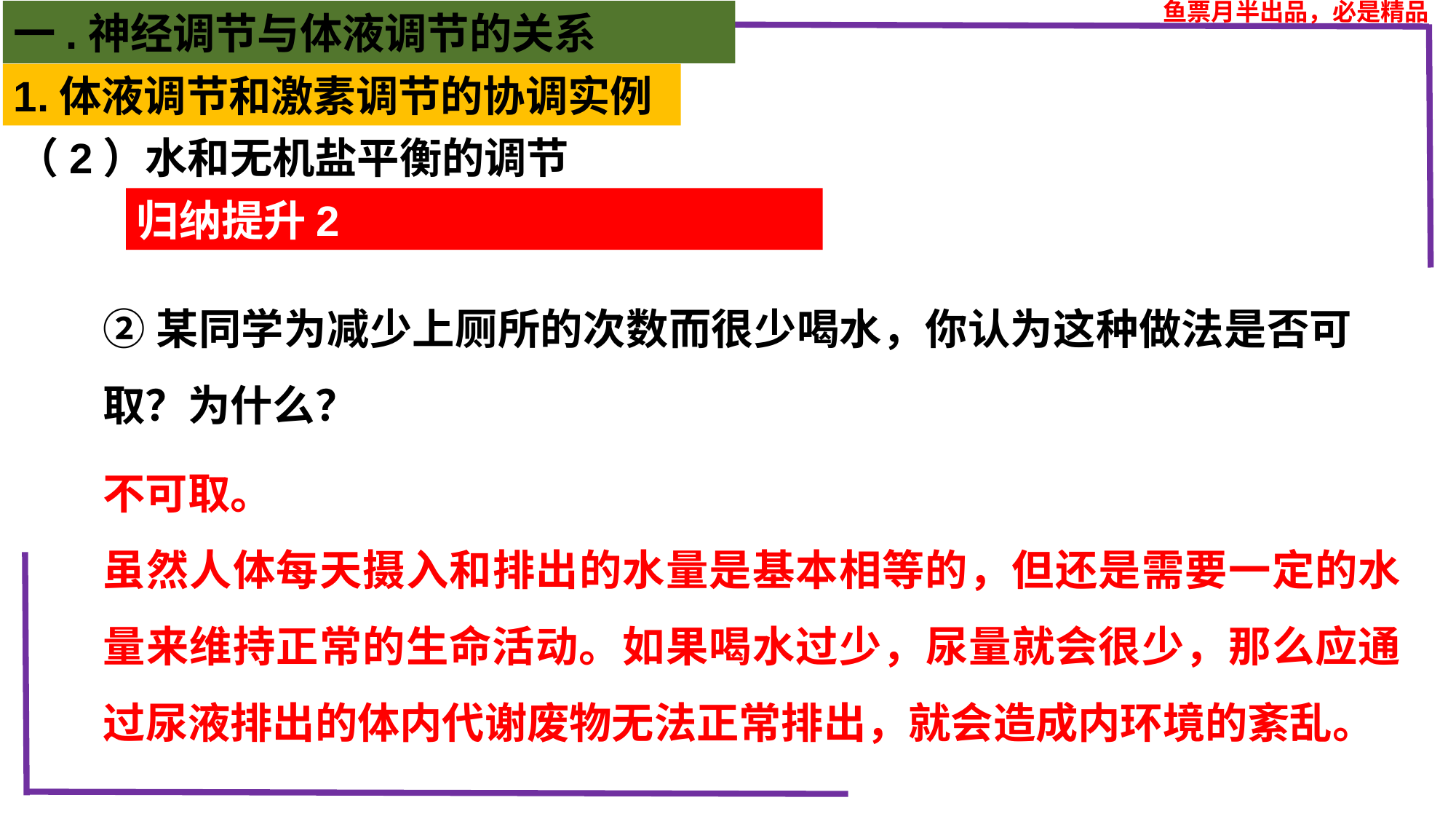

一.神经调节与体液调节的关系
1.体液调节和激素调节的协调实例
（2）水和无机盐平衡的调节
归纳提升2
②某同学为减少上厕所的次数而很少喝水，你认为这种做法是否可取？为什么？
不可取。
虽然人体每天摄入和排出的水量是基本相等的，但还是需要一定的水量来维持正常的生命活动。如果喝水过少，尿量就会很少，那么应通过尿液排出的体内代谢废物无法正常排出，就会造成内环境的紊乱。